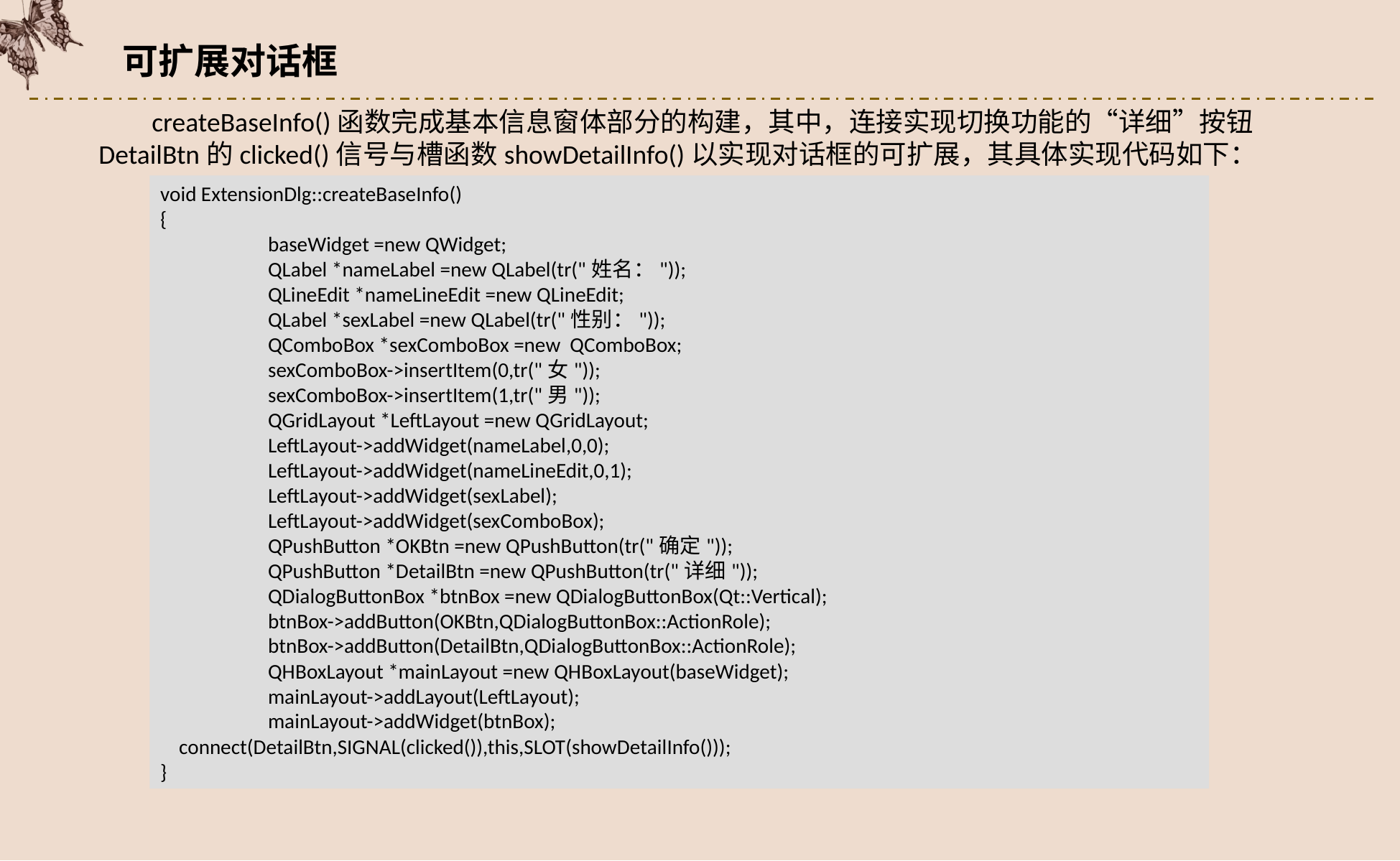

可扩展对话框
createBaseInfo()函数完成基本信息窗体部分的构建，其中，连接实现切换功能的“详细”按钮DetailBtn的clicked()信号与槽函数showDetailInfo()以实现对话框的可扩展，其具体实现代码如下：
void ExtensionDlg::createBaseInfo()
{
    	baseWidget =new QWidget;
    	QLabel *nameLabel =new QLabel(tr("姓名："));
    	QLineEdit *nameLineEdit =new QLineEdit;
    	QLabel *sexLabel =new QLabel(tr("性别："));
    	QComboBox *sexComboBox =new  QComboBox;
    	sexComboBox->insertItem(0,tr("女"));
    	sexComboBox->insertItem(1,tr("男"));
    	QGridLayout *LeftLayout =new QGridLayout;
    	LeftLayout->addWidget(nameLabel,0,0);
    	LeftLayout->addWidget(nameLineEdit,0,1);
    	LeftLayout->addWidget(sexLabel);
    	LeftLayout->addWidget(sexComboBox);
    	QPushButton *OKBtn =new QPushButton(tr("确定"));
    	QPushButton *DetailBtn =new QPushButton(tr("详细"));
    	QDialogButtonBox *btnBox =new QDialogButtonBox(Qt::Vertical);
    	btnBox->addButton(OKBtn,QDialogButtonBox::ActionRole);
    	btnBox->addButton(DetailBtn,QDialogButtonBox::ActionRole);
    	QHBoxLayout *mainLayout =new QHBoxLayout(baseWidget);
    	mainLayout->addLayout(LeftLayout);
    	mainLayout->addWidget(btnBox);
    connect(DetailBtn,SIGNAL(clicked()),this,SLOT(showDetailInfo()));
}